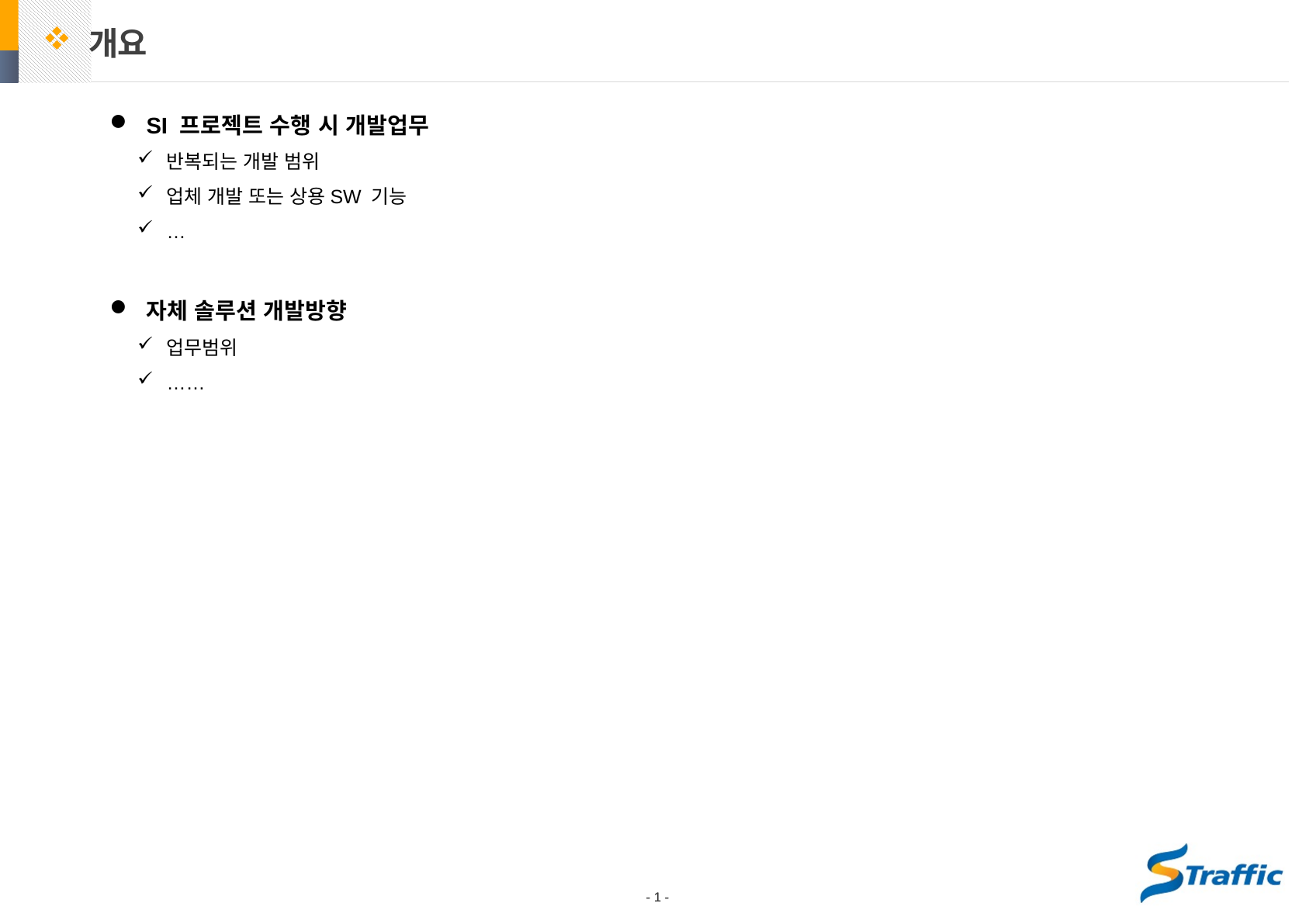

개요
SI 프로젝트 수행 시 개발업무
반복되는 개발 범위
업체 개발 또는 상용SW 기능
…

자체 솔루션 개발방향
업무범위
……
- 1 -